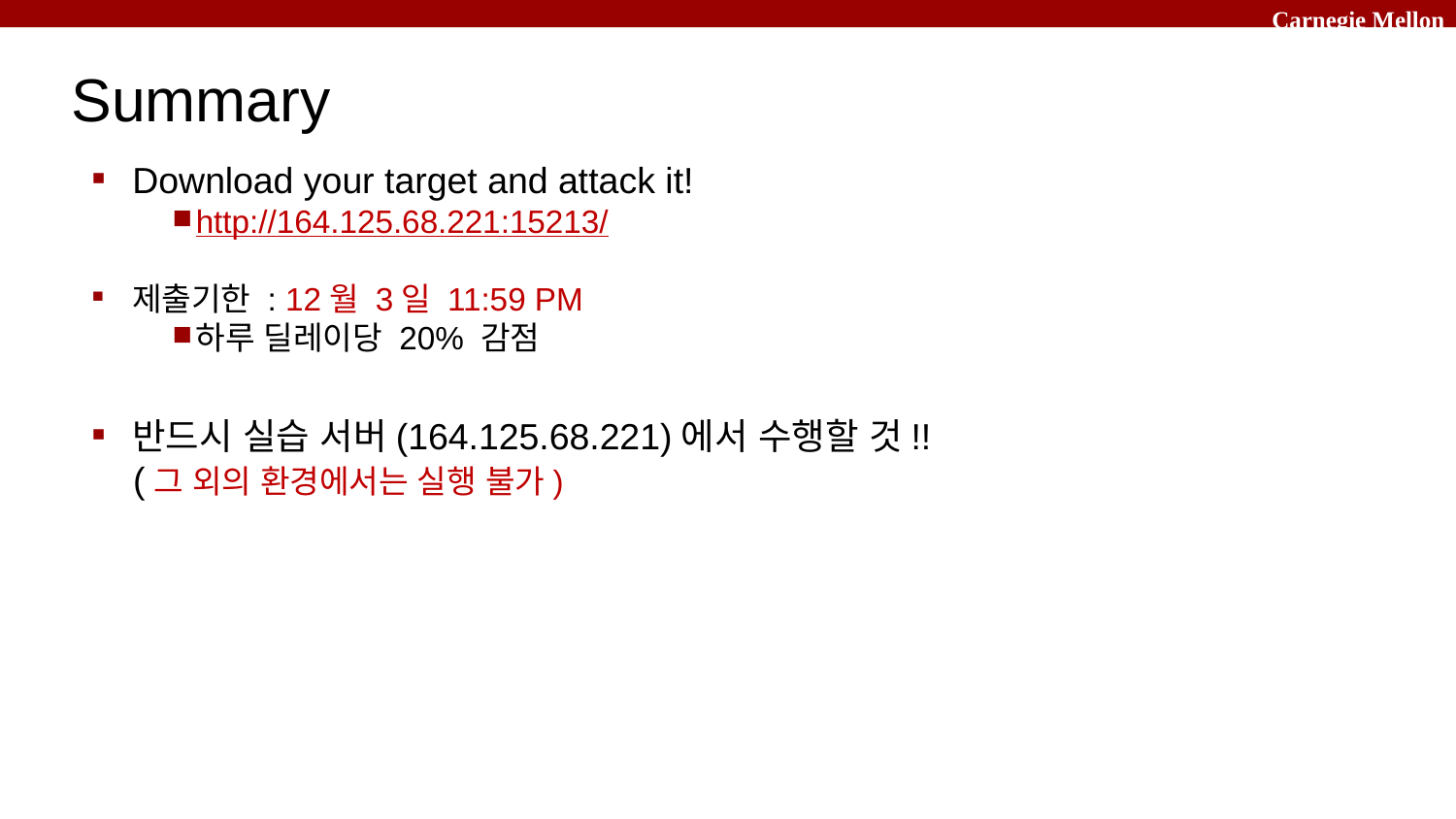

# Summary
Download your target and attack it!
http://164.125.68.221:15213/

제출기한 : 12월 3일 11:59 PM
하루 딜레이당 20% 감점

반드시 실습 서버(164.125.68.221)에서 수행할 것!!
    (그 외의 환경에서는 실행 불가)